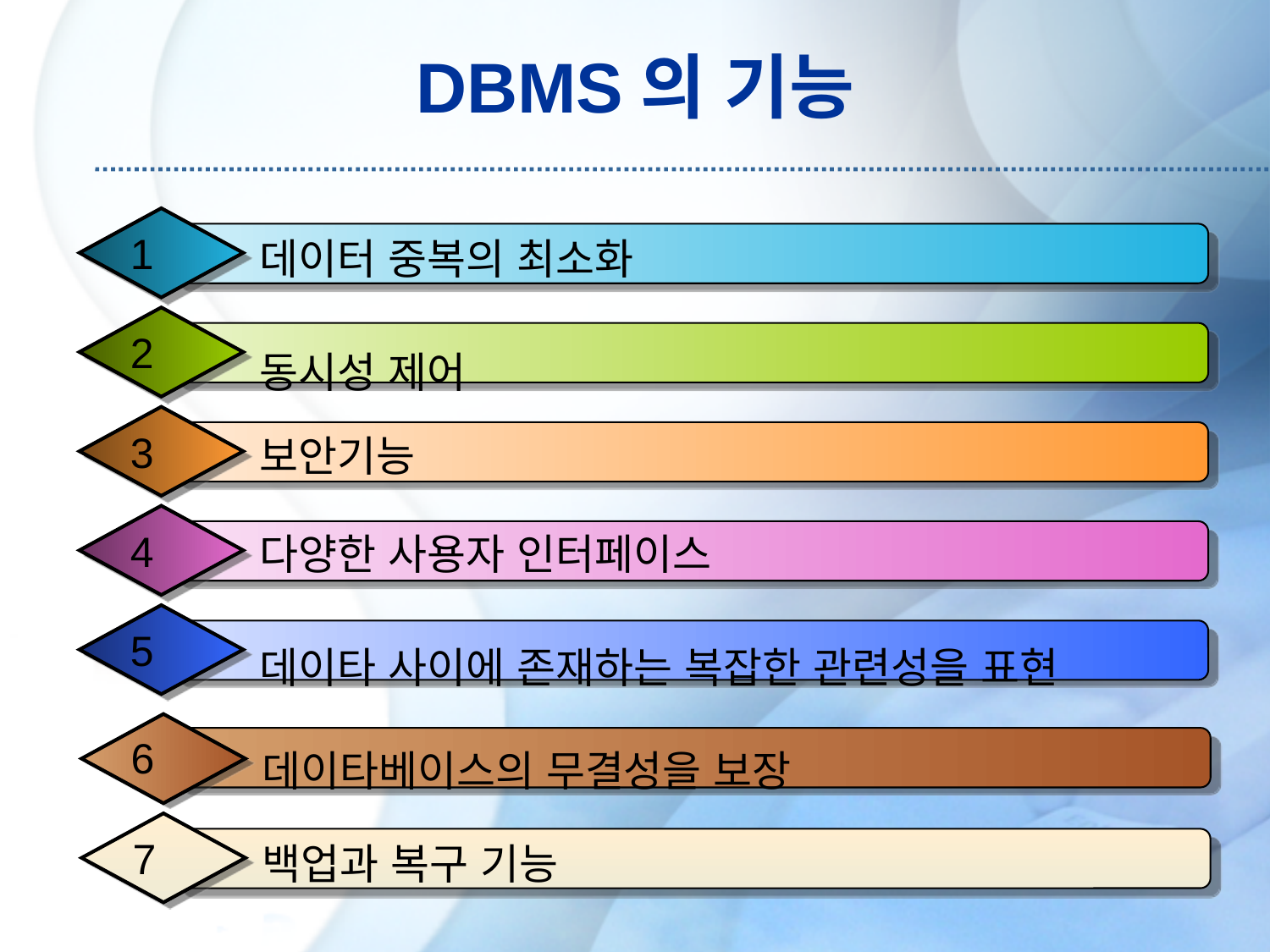

# DBMS의 기능

1

 데이터 중복의 최소화

2

 동시성 제어

3

 보안기능

4
 다양한 사용자 인터페이스

5
 데이타 사이에 존재하는 복잡한 관련성을 표현

 데이타베이스의 무결성을 보장
6

7

 백업과 복구 기능